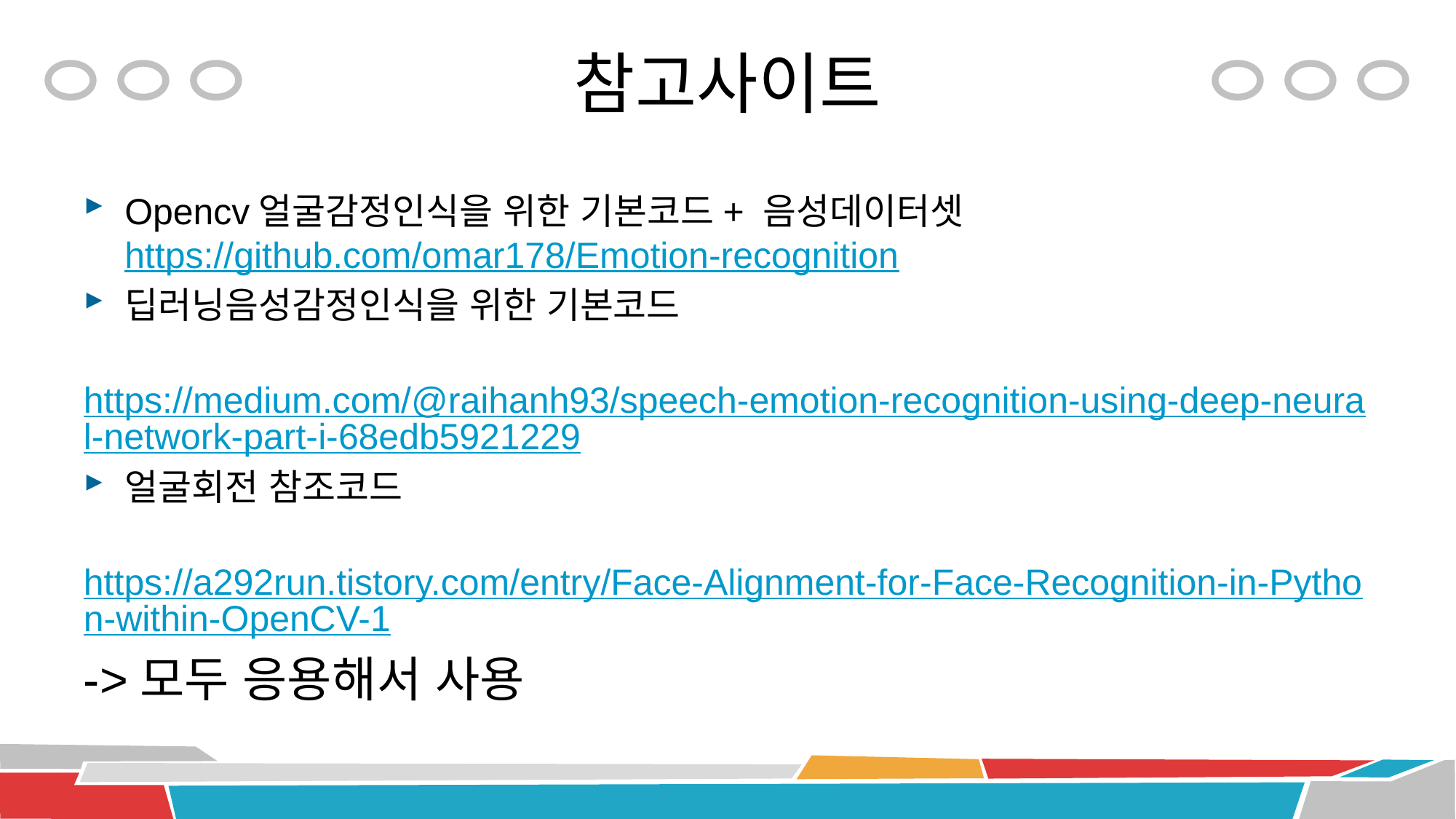

# 참고사이트
Opencv얼굴감정인식을 위한 기본코드+ 음성데이터셋 https://github.com/omar178/Emotion-recognition
딥러닝음성감정인식을 위한 기본코드
    https://medium.com/@raihanh93/speech-emotion-recognition-using-deep-neural-network-part-i-68edb5921229
얼굴회전 참조코드
     https://a292run.tistory.com/entry/Face-Alignment-for-Face-Recognition-in-Python-within-OpenCV-1
->모두 응용해서 사용